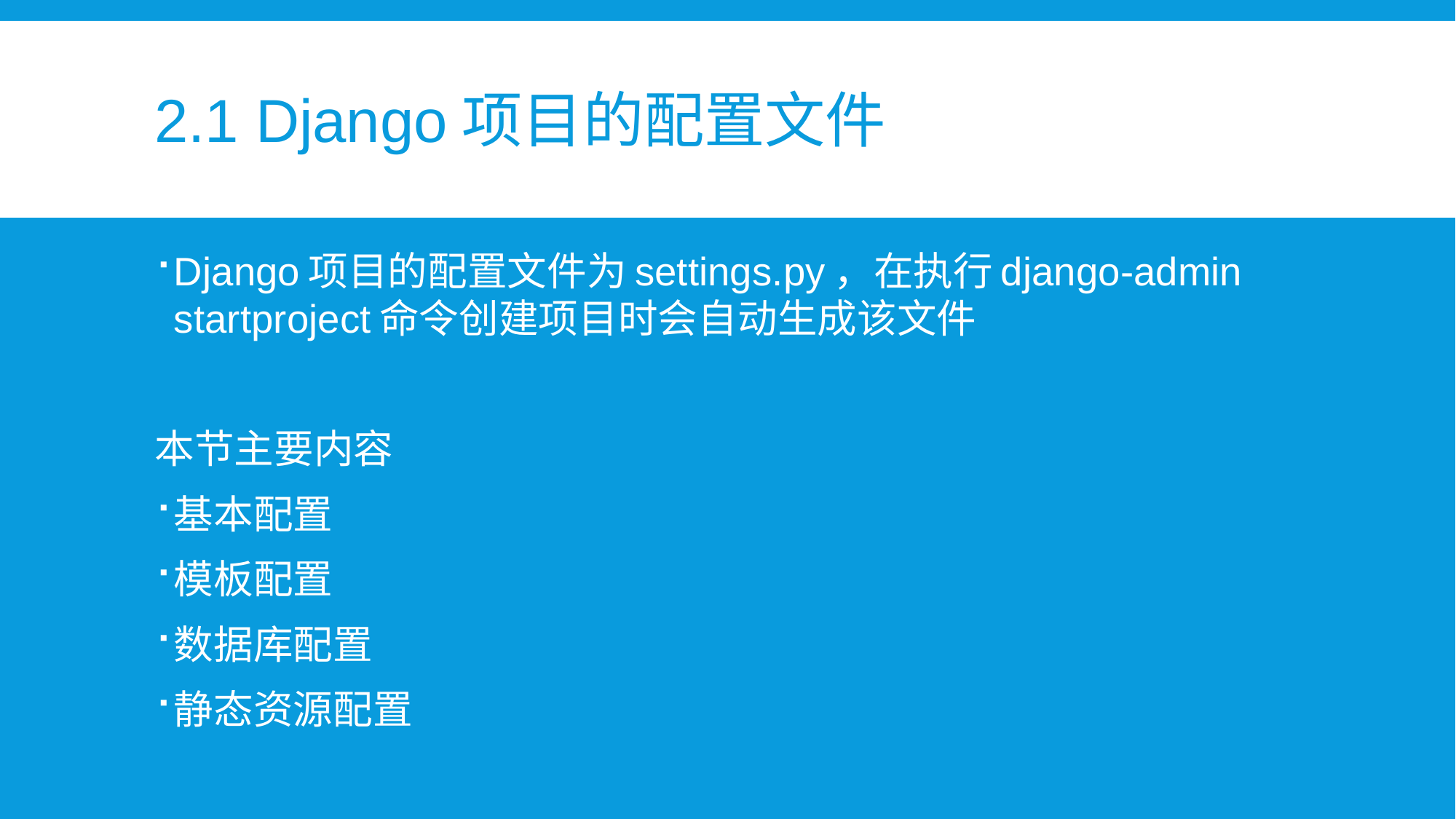

# 2.1 Django项目的配置文件
Django项目的配置文件为settings.py，在执行django-admin startproject命令创建项目时会自动生成该文件

本节主要内容
基本配置
模板配置
数据库配置
静态资源配置